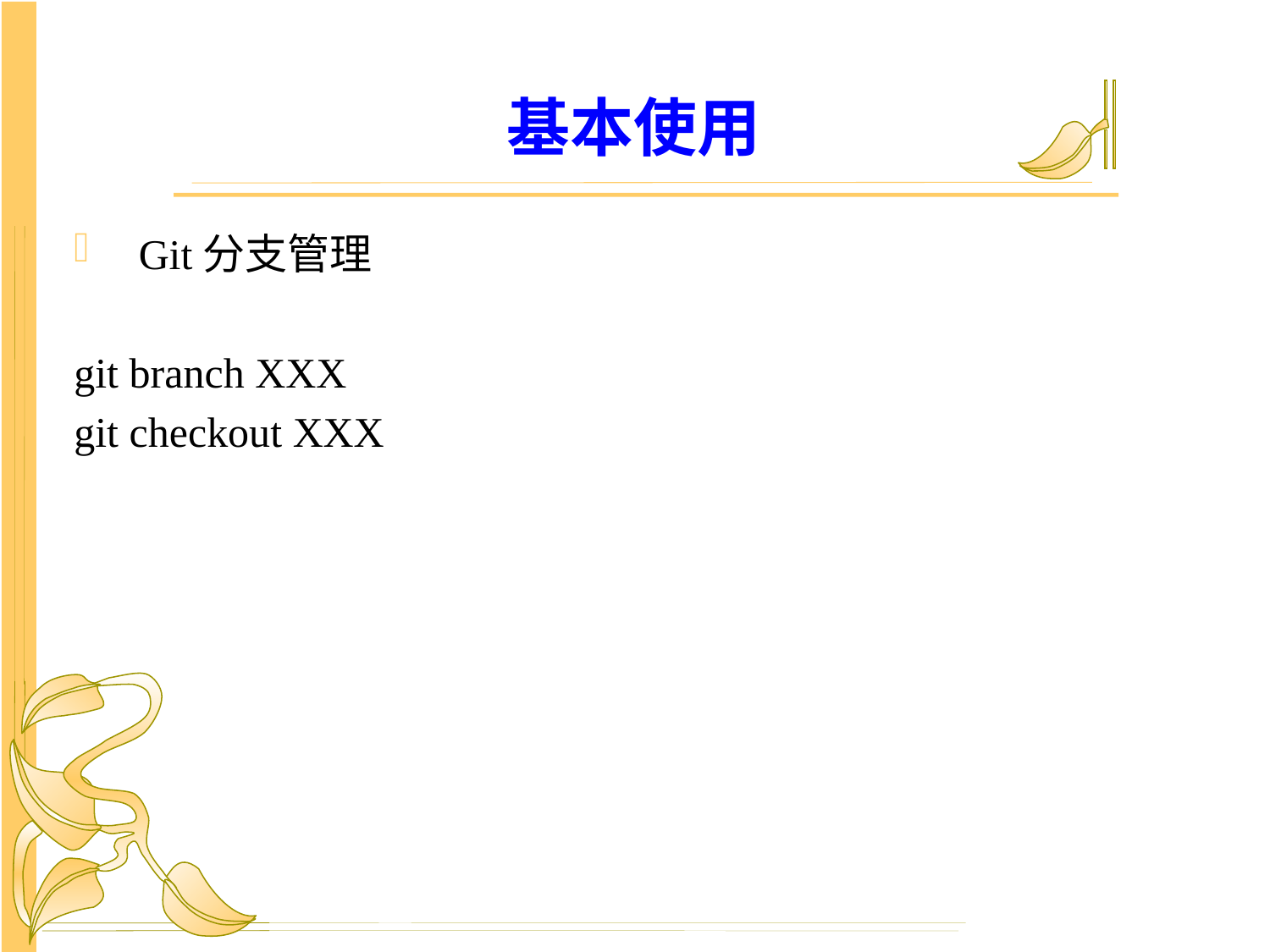

# 基本使用
Git分支管理

git branch XXX
git checkout XXX